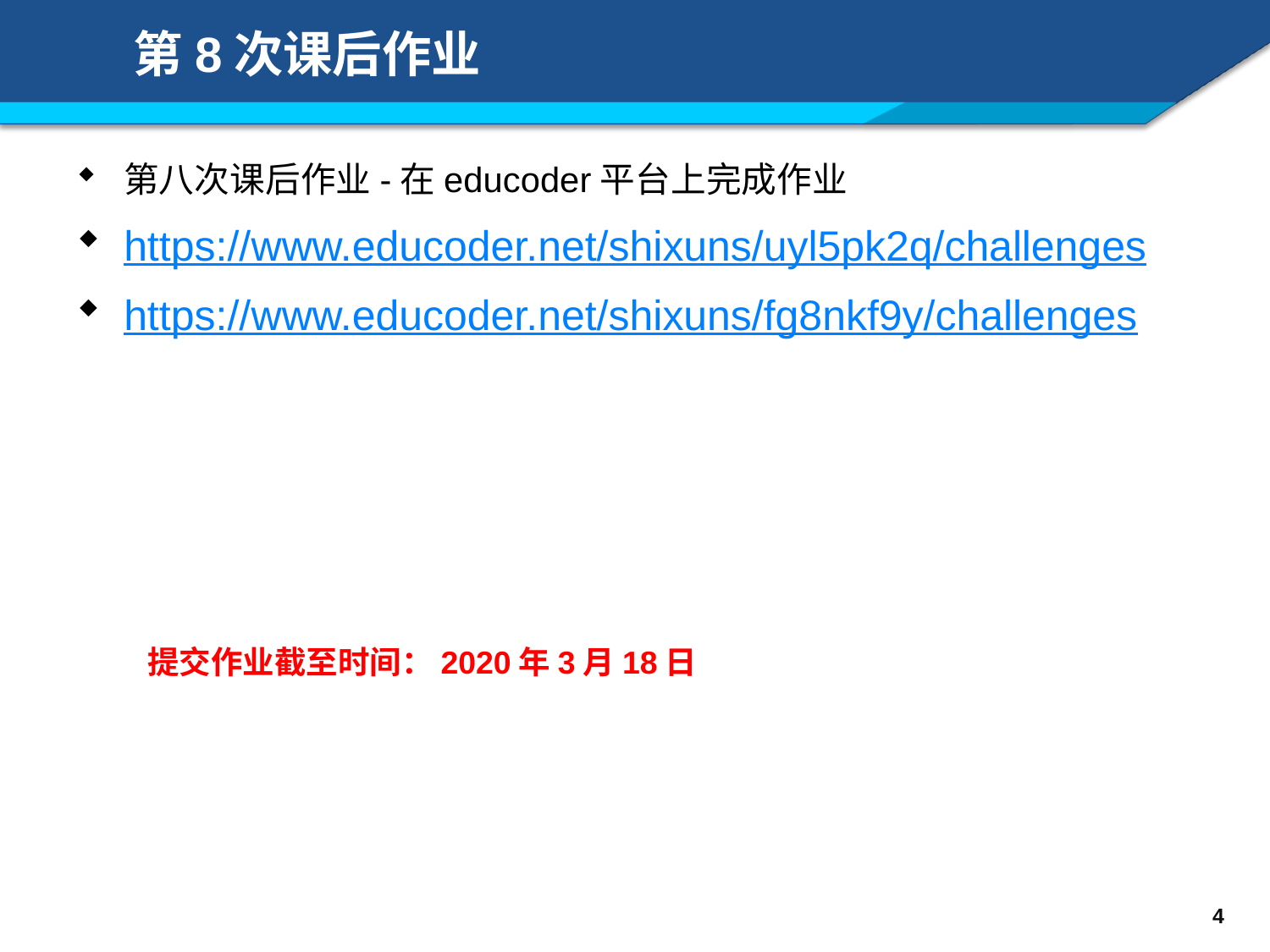

# 第8次课后作业
第八次课后作业-在educoder平台上完成作业
https://www.educoder.net/shixuns/uyl5pk2q/challenges
https://www.educoder.net/shixuns/fg8nkf9y/challenges
提交作业截至时间：2020年3月18日
4